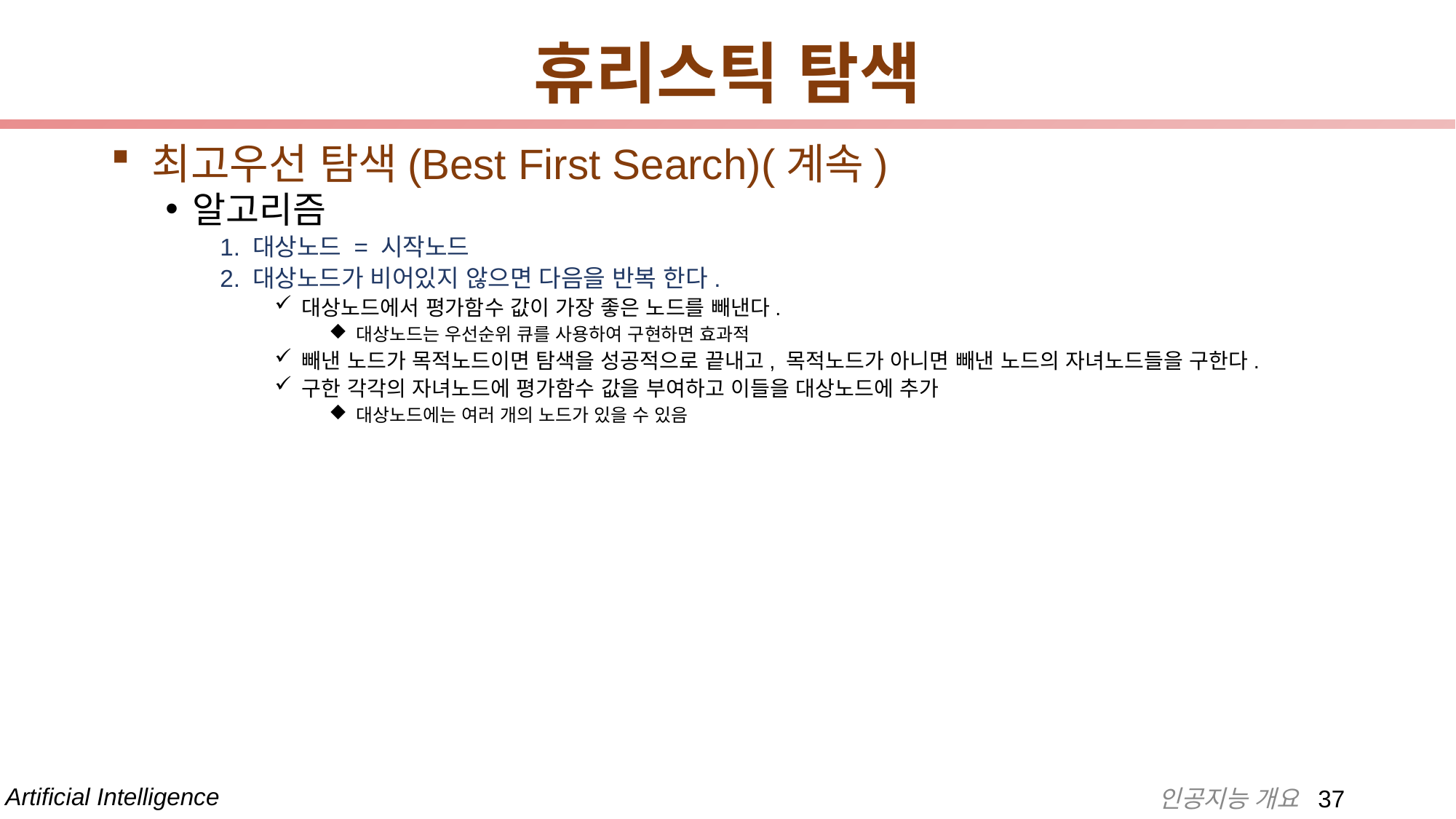

# 휴리스틱 탐색
최고우선 탐색(Best First Search)(계속)
알고리즘
1. 대상노드 = 시작노드
2. 대상노드가 비어있지 않으면 다음을 반복 한다.
대상노드에서 평가함수 값이 가장 좋은 노드를 빼낸다.
대상노드는 우선순위 큐를 사용하여 구현하면 효과적
빼낸 노드가 목적노드이면 탐색을 성공적으로 끝내고, 목적노드가 아니면 빼낸 노드의 자녀노드들을 구한다.
구한 각각의 자녀노드에 평가함수 값을 부여하고 이들을 대상노드에 추가
대상노드에는 여러 개의 노드가 있을 수 있음